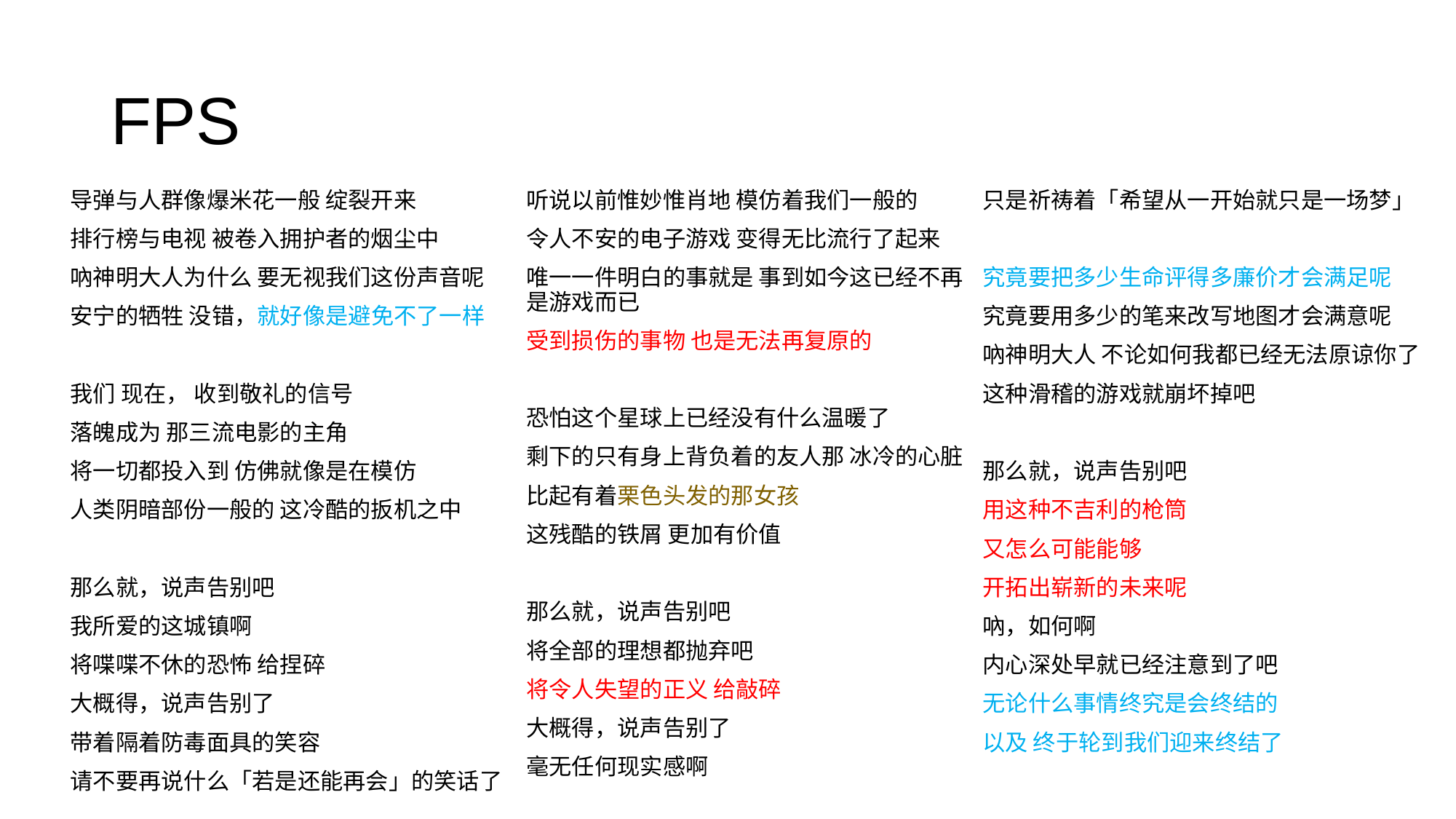

# FPS
导弹与人群像爆米花一般 绽裂开来
排行榜与电视 被卷入拥护者的烟尘中
吶神明大人为什么 要无视我们这份声音呢
安宁的牺牲 没错，就好像是避免不了一样

我们 现在， 收到敬礼的信号
落魄成为 那三流电影的主角
将一切都投入到 仿佛就像是在模仿
人类阴暗部份一般的 这冷酷的扳机之中

那么就，说声告别吧
我所爱的这城镇啊
将喋喋不休的恐怖 给捏碎
大概得，说声告别了
带着隔着防毒面具的笑容
请不要再说什么「若是还能再会」的笑话了
听说以前惟妙惟肖地 模仿着我们一般的
令人不安的电子游戏 变得无比流行了起来
唯一一件明白的事就是 事到如今这已经不再是游戏而已
受到损伤的事物 也是无法再复原的

恐怕这个星球上已经没有什么温暖了
剩下的只有身上背负着的友人那 冰冷的心脏
比起有着栗色头发的那女孩
这残酷的铁屑 更加有价值

那么就，说声告别吧
将全部的理想都抛弃吧
将令人失望的正义 给敲碎
大概得，说声告别了
毫无任何现实感啊
只是祈祷着「希望从一开始就只是一场梦」

究竟要把多少生命评得多廉价才会满足呢
究竟要用多少的笔来改写地图才会满意呢
吶神明大人 不论如何我都已经无法原谅你了
这种滑稽的游戏就崩坏掉吧

那么就，说声告别吧
用这种不吉利的枪筒
又怎么可能能够
开拓出崭新的未来呢
吶，如何啊
内心深处早就已经注意到了吧
无论什么事情终究是会终结的
以及 终于轮到我们迎来终结了